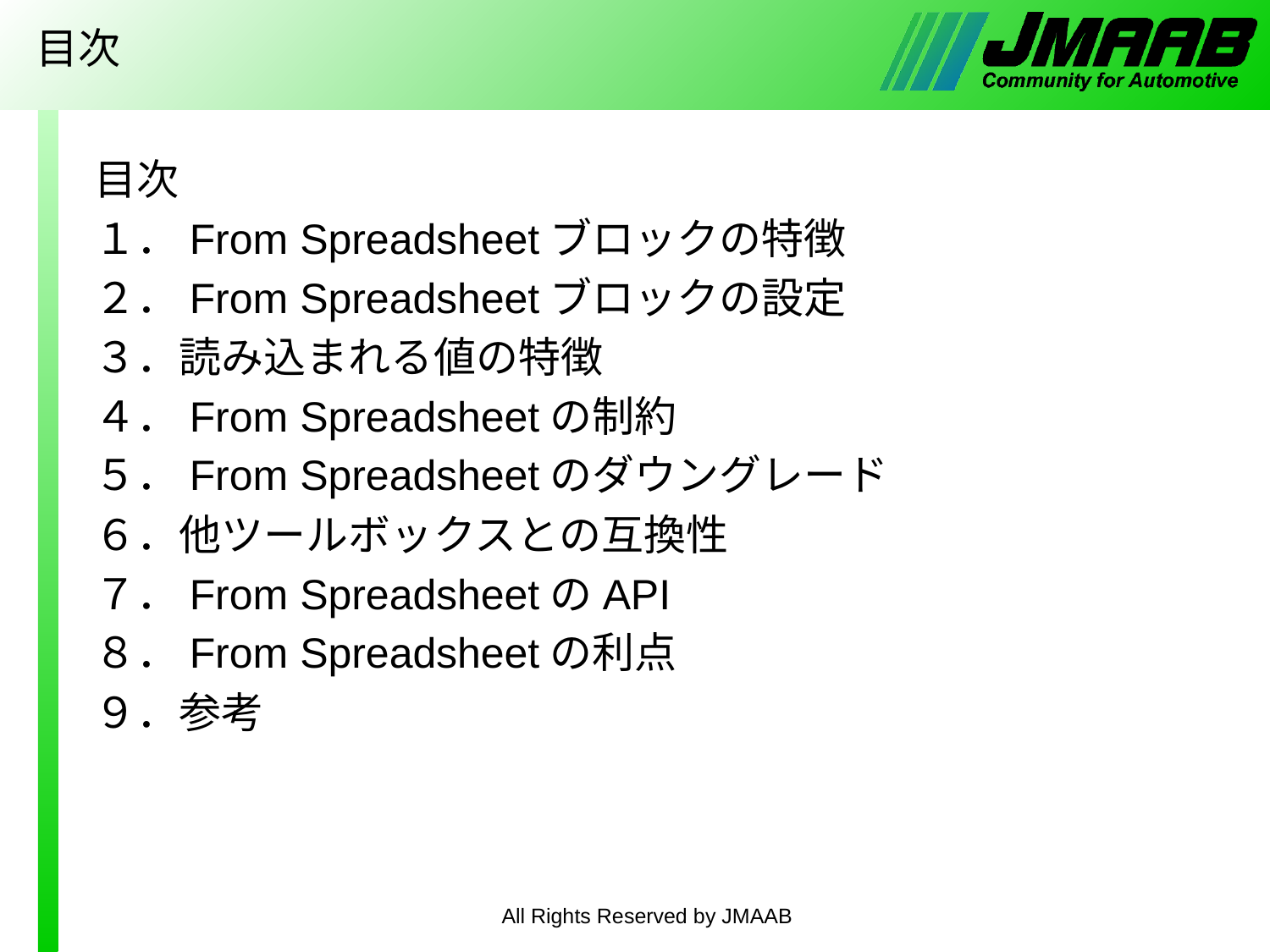

# 目次
目次
１．From Spreadsheetブロックの特徴
２．From Spreadsheetブロックの設定
３．読み込まれる値の特徴
４．From Spreadsheetの制約
５．From Spreadsheetのダウングレード
６．他ツールボックスとの互換性
７．From SpreadsheetのAPI
８．From Spreadsheetの利点
９．参考